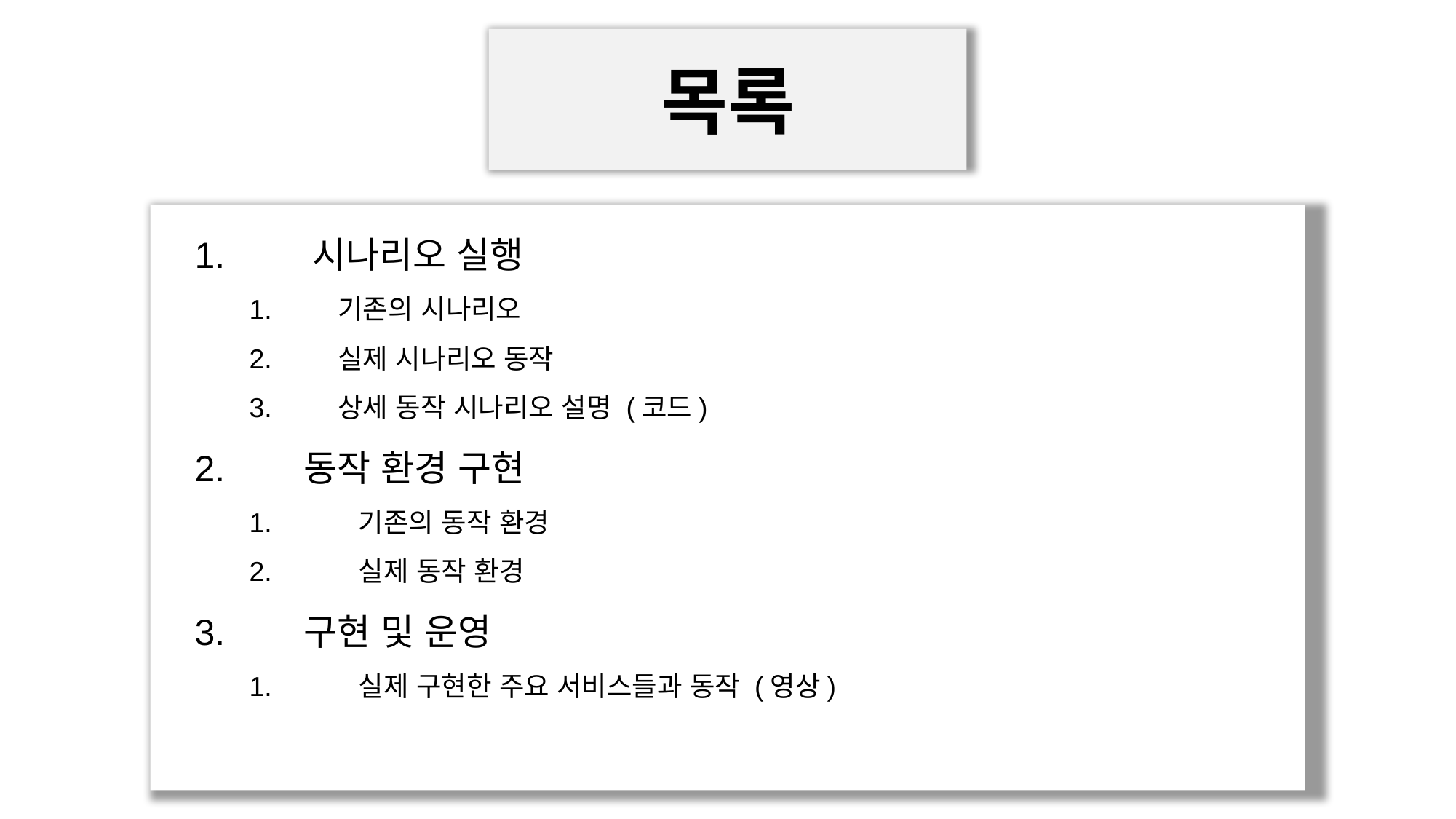

목록

  시나리오 실행
기존의 시나리오
실제 시나리오 동작
상세 동작 시나리오 설명 (코드)
동작 환경 구현
기존의 동작 환경
실제 동작 환경
구현 및 운영
실제 구현한 주요 서비스들과 동작 (영상)